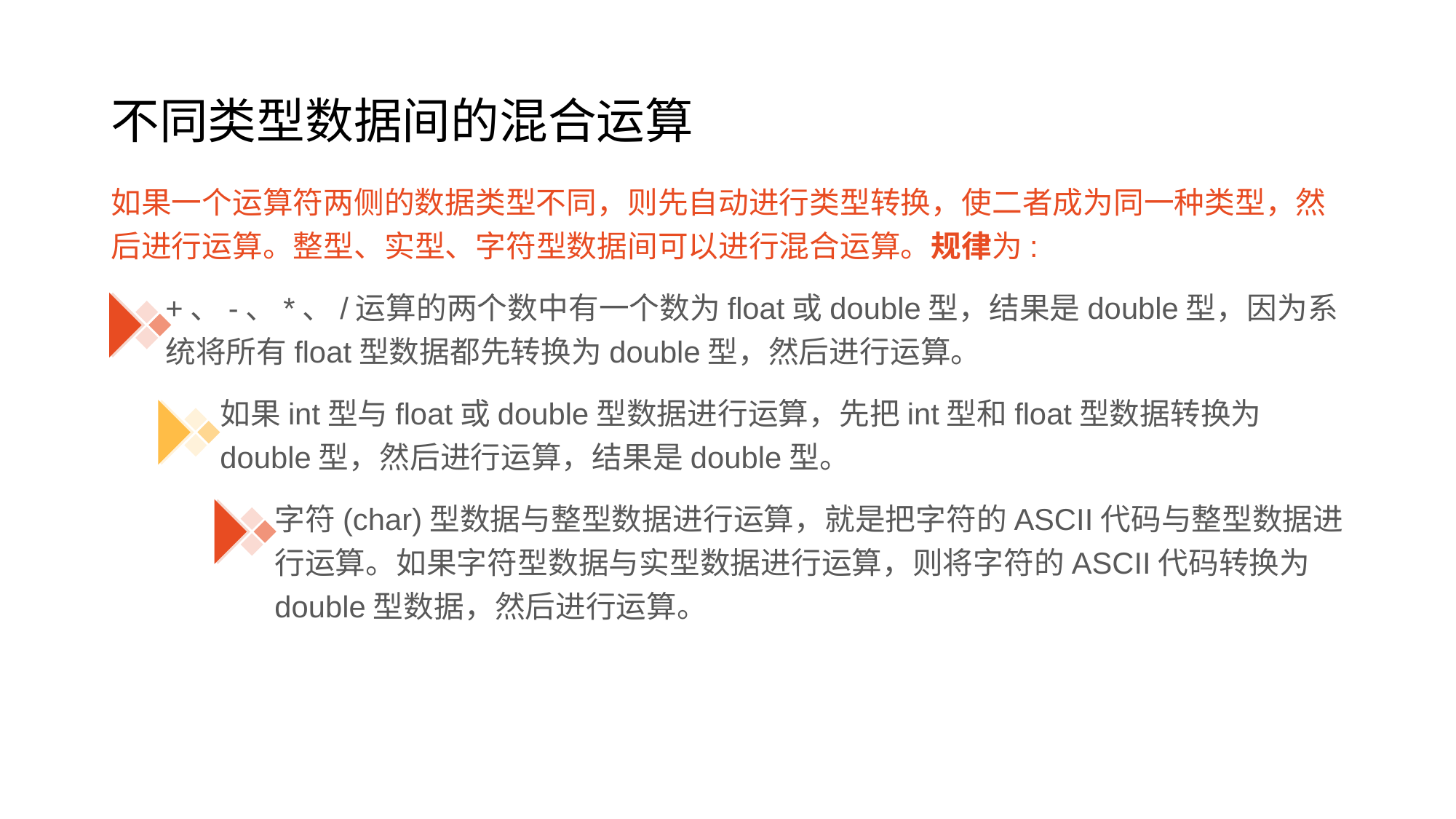

# 不同类型数据间的混合运算
如果一个运算符两侧的数据类型不同，则先自动进行类型转换，使二者成为同一种类型，然后进行运算。整型、实型、字符型数据间可以进行混合运算。规律为:
+、-、*、/运算的两个数中有一个数为float或double型，结果是double型，因为系统将所有float型数据都先转换为double型，然后进行运算。
如果int型与float或double型数据进行运算，先把int型和float型数据转换为double型，然后进行运算，结果是double型。
字符(char)型数据与整型数据进行运算，就是把字符的ASCII代码与整型数据进行运算。如果字符型数据与实型数据进行运算，则将字符的ASCII代码转换为double型数据，然后进行运算。